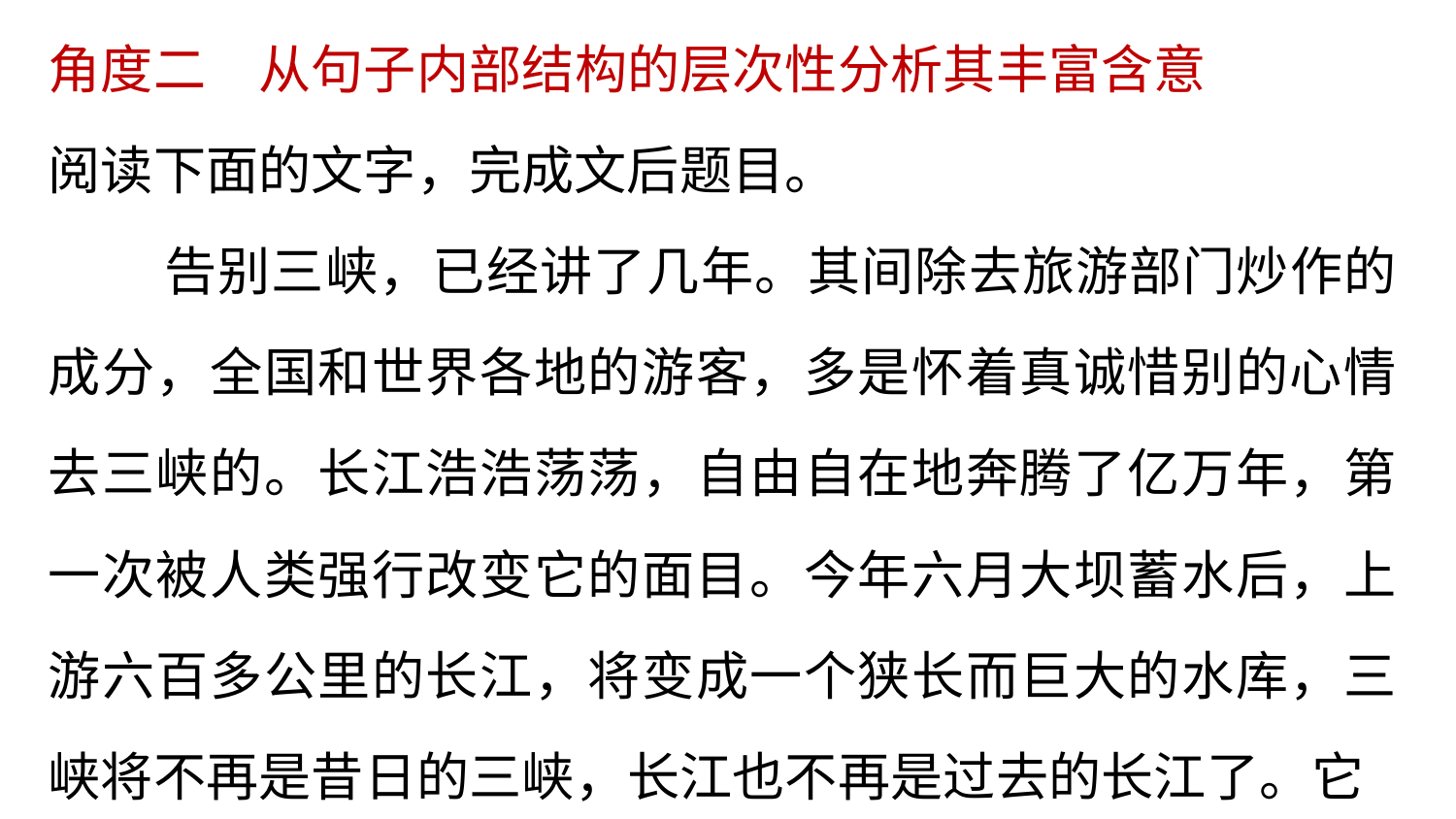

角度二　从句子内部结构的层次性分析其丰富含意
阅读下面的文字，完成文后题目。
        告别三峡，已经讲了几年。其间除去旅游部门炒作的成分，全国和世界各地的游客，多是怀着真诚惜别的心情去三峡的。长江浩浩荡荡，自由自在地奔腾了亿万年，第一次被人类强行改变它的面目。今年六月大坝蓄水后，上游六百多公里的长江，将变成一个狭长而巨大的水库，三峡将不再是昔日的三峡，长江也不再是过去的长江了。它